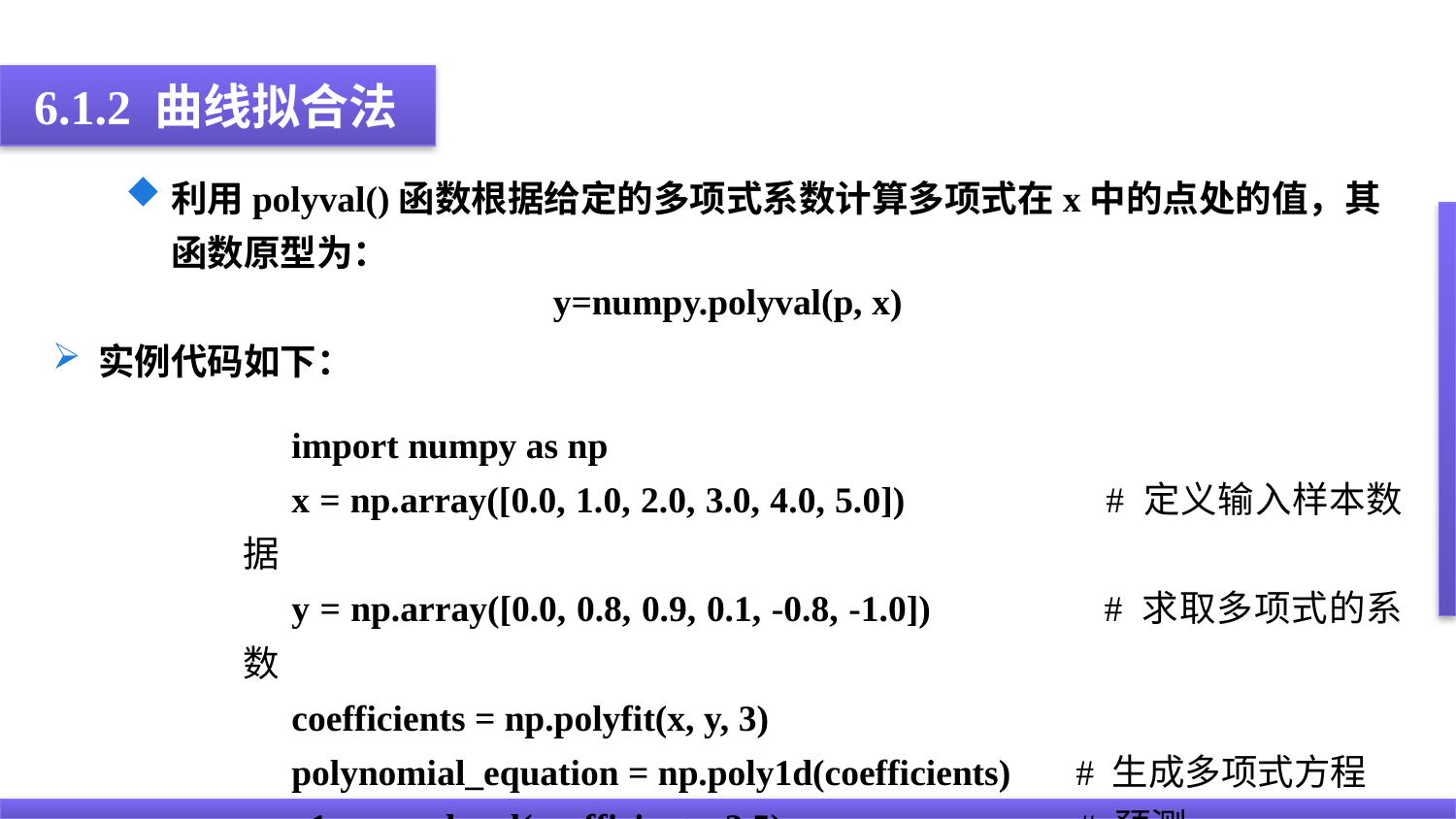

6.1.2 曲线拟合法
利用polyval()函数根据给定的多项式系数计算多项式在x中的点处的值，其函数原型为：

实例代码如下：
y=numpy.polyval(p, x)
import numpy as np
x = np.array([0.0, 1.0, 2.0, 3.0, 4.0, 5.0])                    # 定义输入样本数据
y = np.array([0.0, 0.8, 0.9, 0.1, -0.8, -1.0])                 # 求取多项式的系数
coefficients = np.polyfit(x, y, 3)
polynomial_equation = np.poly1d(coefficients)       # 生成多项式方程
y1= np.polyval(coefficients, 3.5)                                # 预测